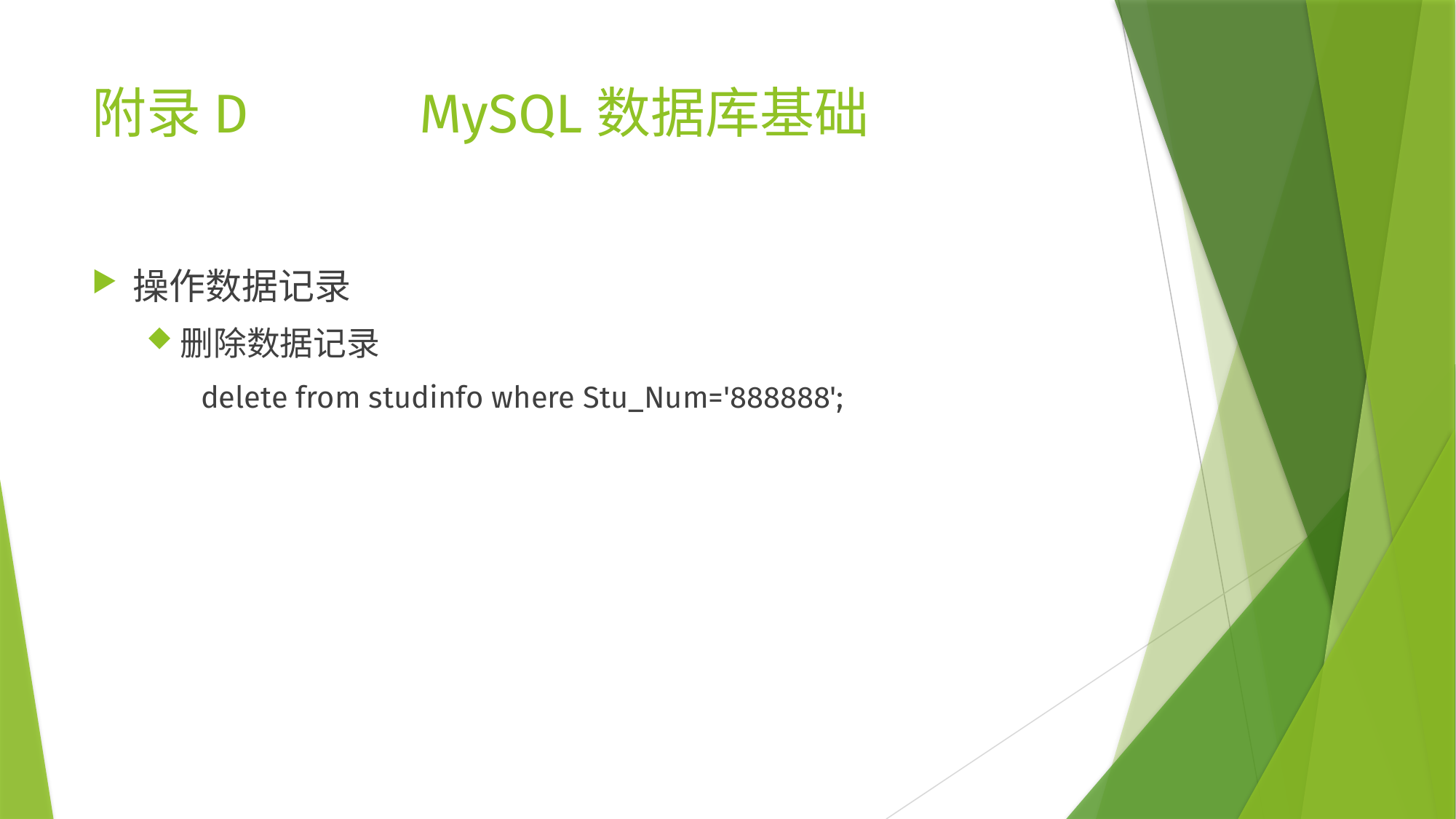

# 附录D		MySQL数据库基础
操作数据记录
删除数据记录
delete from studinfo where Stu_Num='888888';